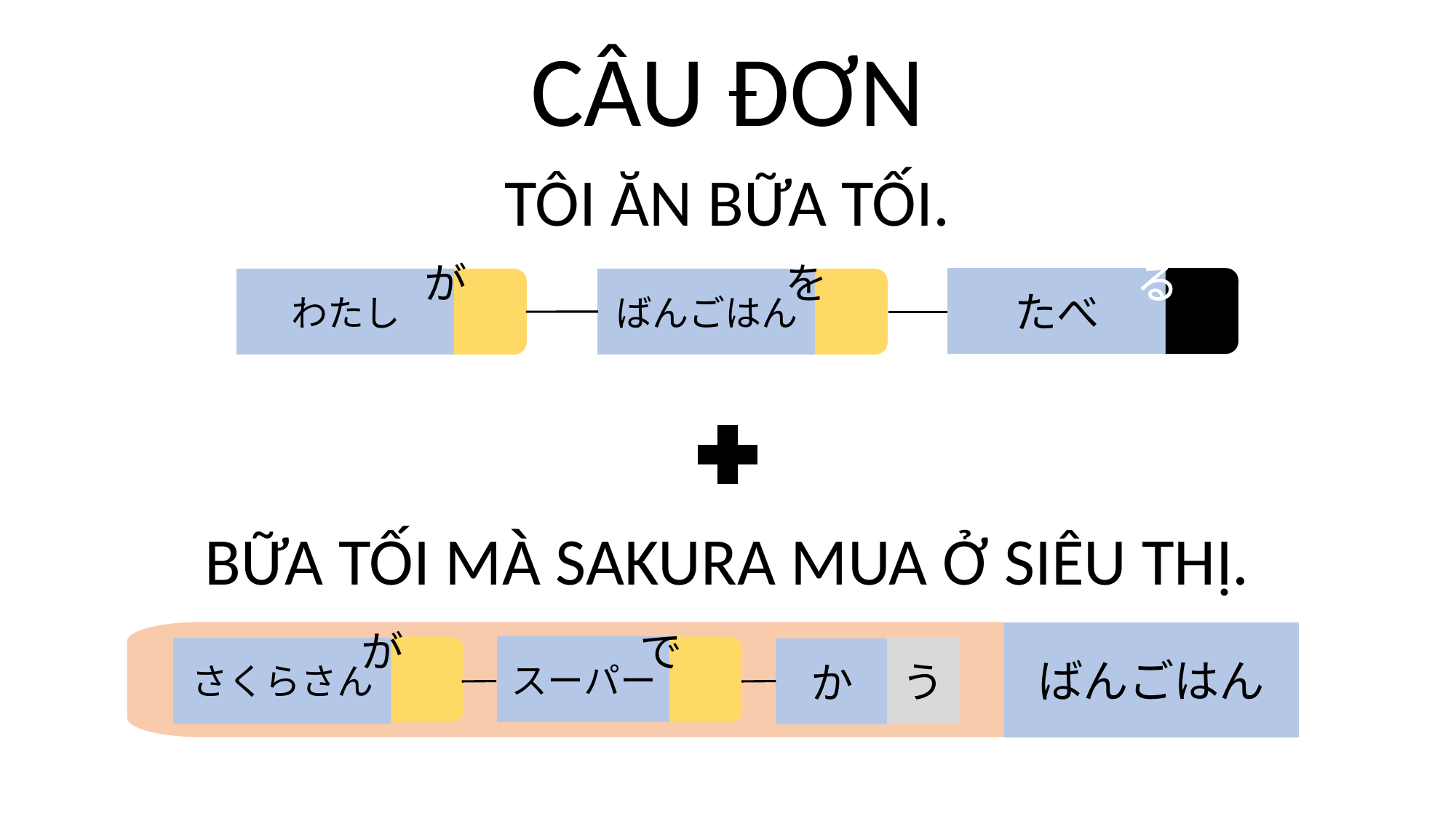

CÂU ĐƠN
TÔI ĂN BỮA TỐI.
たべ
わたし
ばんごはん
る
が
を

BỮA TỐI MÀ SAKURA MUA Ở SIÊU THỊ.

ばんごはん
スーパー
さくらさん
う
か
が
で